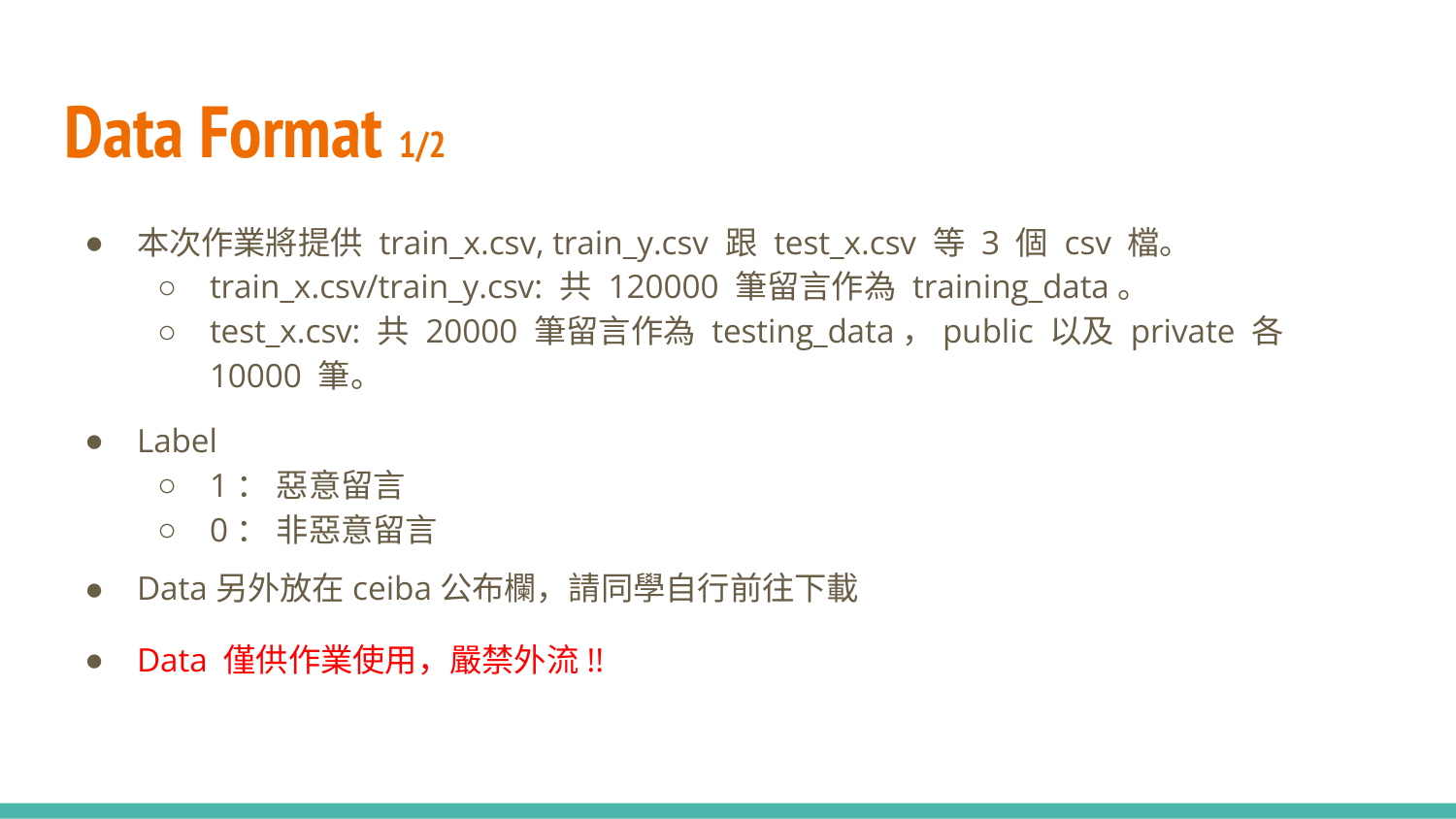

# Data Format 1/2
本次作業將提供 train_x.csv, train_y.csv 跟 test_x.csv 等 3 個 csv 檔。
train_x.csv/train_y.csv: 共 120000 筆留言作為 training_data。
test_x.csv: 共 20000 筆留言作為 testing_data，public 以及 private 各 10000 筆。
Label
1： 惡意留言
0： 非惡意留言
Data另外放在ceiba公布欄，請同學自行前往下載
Data 僅供作業使用，嚴禁外流!!